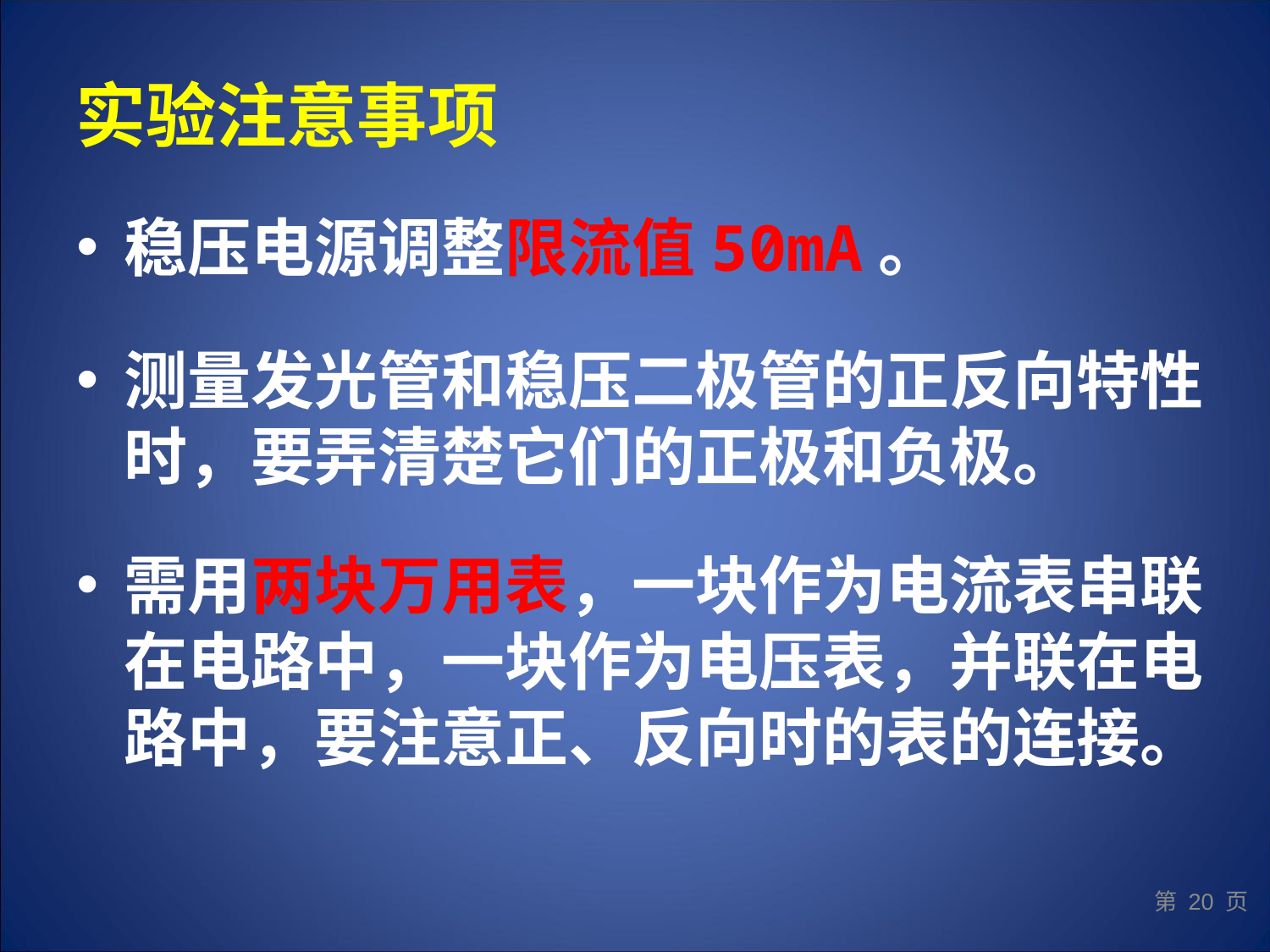

实验注意事项
稳压电源调整限流值50mA。

测量发光管和稳压二极管的正反向特性时，要弄清楚它们的正极和负极。

需用两块万用表，一块作为电流表串联在电路中，一块作为电压表，并联在电路中，要注意正、反向时的表的连接。
第 20 页